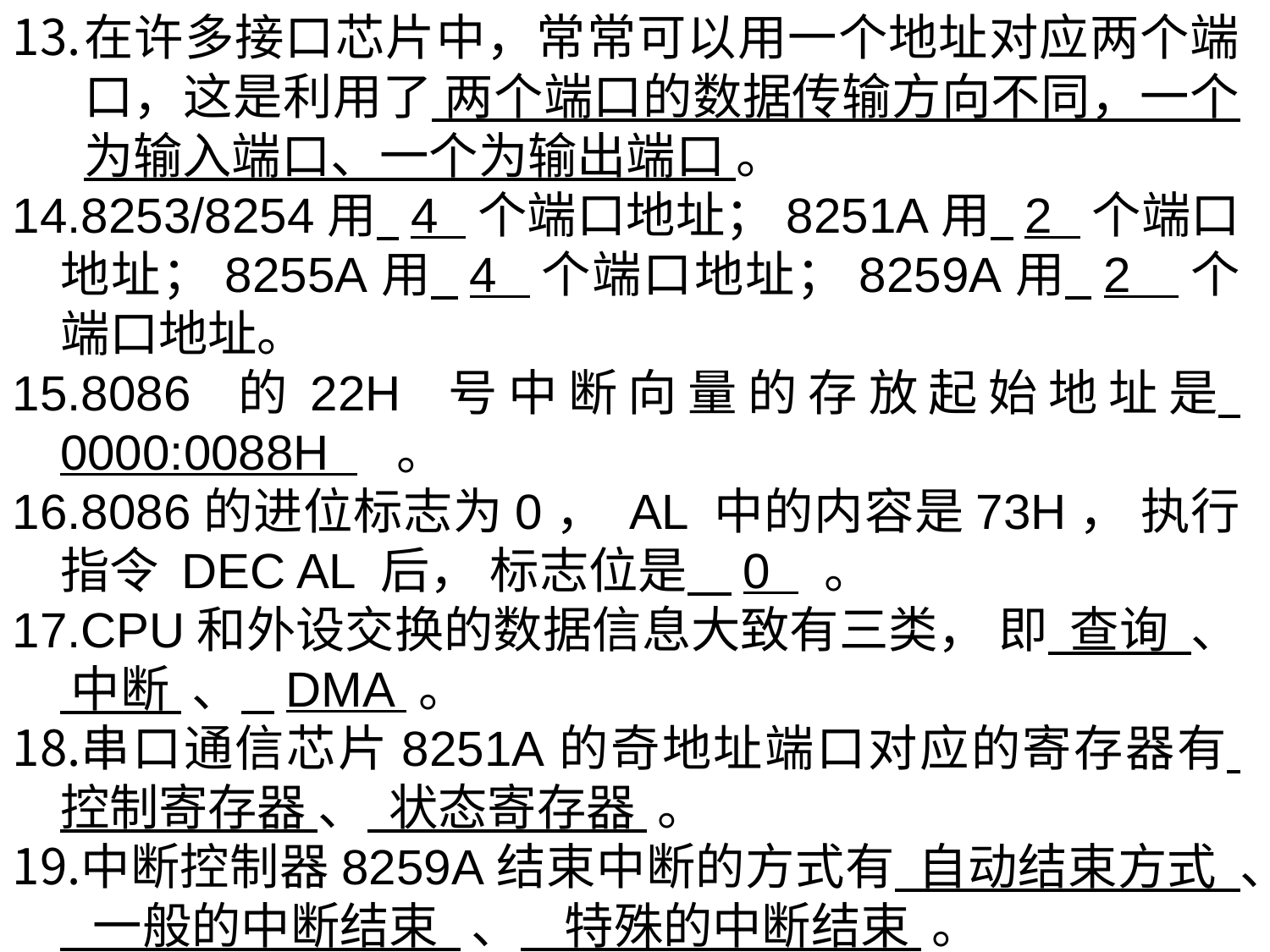

在许多接口芯片中，常常可以用一个地址对应两个端口，这是利用了 两个端口的数据传输方向不同，一个为输入端口、一个为输出端口 。
8253/8254用  4  个端口地址；8251A用  2  个端口地址；8255A用  4  个端口地址；8259A用  2   个端口地址。
8086 的22H 号中断向量的存放起始地址是  0000:0088H    。
8086的进位标志为0， AL 中的内容是73H， 执行指令 DEC AL 后， 标志位是    0   。
CPU和外设交换的数据信息大致有三类， 即  查询  、  中断  、   DMA 。
串口通信芯片8251A的奇地址端口对应的寄存器有  控制寄存器 、  状态寄存器  。
中断控制器8259A结束中断的方式有  自动结束方式  、   一般的中断结束   、    特殊的中断结束  。